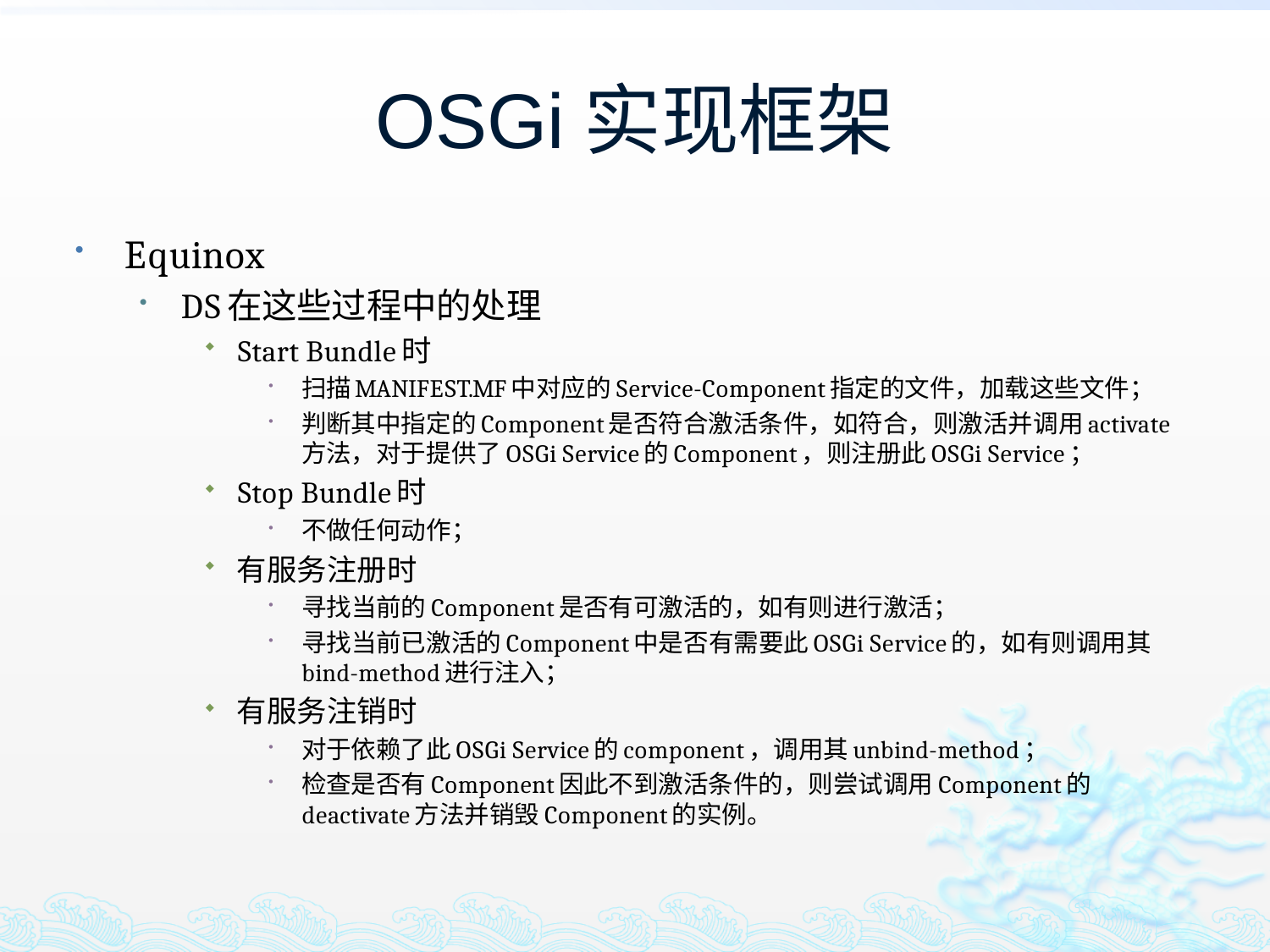

# OSGi实现框架
Equinox
DS在这些过程中的处理
Start Bundle时
扫描MANIFEST.MF中对应的Service-Component指定的文件，加载这些文件；
判断其中指定的Component是否符合激活条件，如符合，则激活并调用activate方法，对于提供了OSGi Service的Component，则注册此OSGi Service；
Stop Bundle时
不做任何动作；
有服务注册时
寻找当前的Component是否有可激活的，如有则进行激活；
寻找当前已激活的Component中是否有需要此OSGi Service的，如有则调用其bind-method进行注入；
有服务注销时
对于依赖了此OSGi Service的component，调用其unbind-method；
检查是否有Component因此不到激活条件的，则尝试调用Component的deactivate方法并销毁Component的实例。